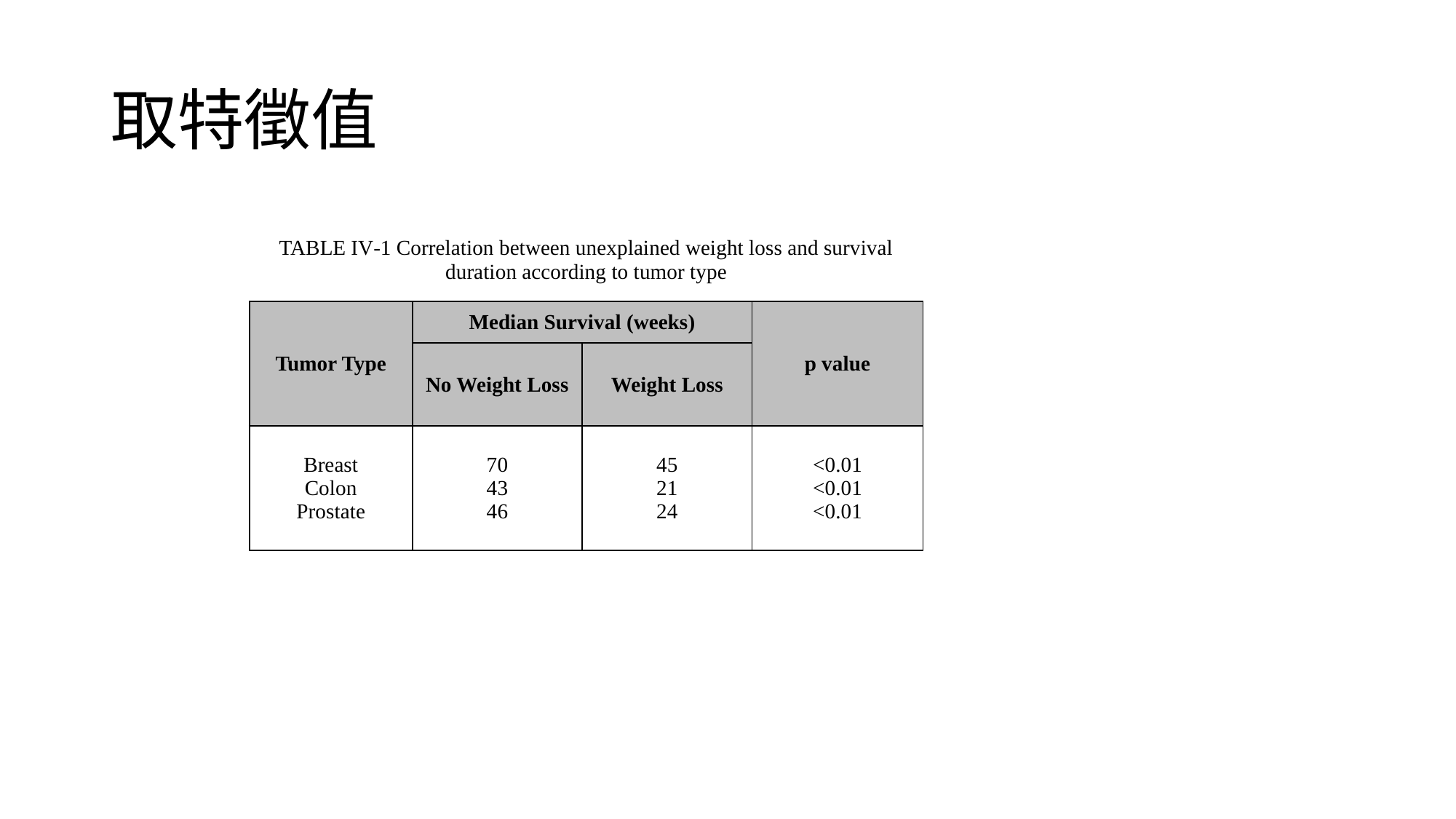

# 取特徵值
| TABLE IV‑1 Correlation between unexplained weight loss and survival duration according to tumor type |  |  |  |
| --- | --- | --- | --- |
| Tumor Type | Median Survival (weeks) |  | p value |
|  | No Weight Loss | Weight Loss |  |
| Breast Colon Prostate | 70 43 46 | 45 21 24 | <0.01 <0.01 <0.01 |